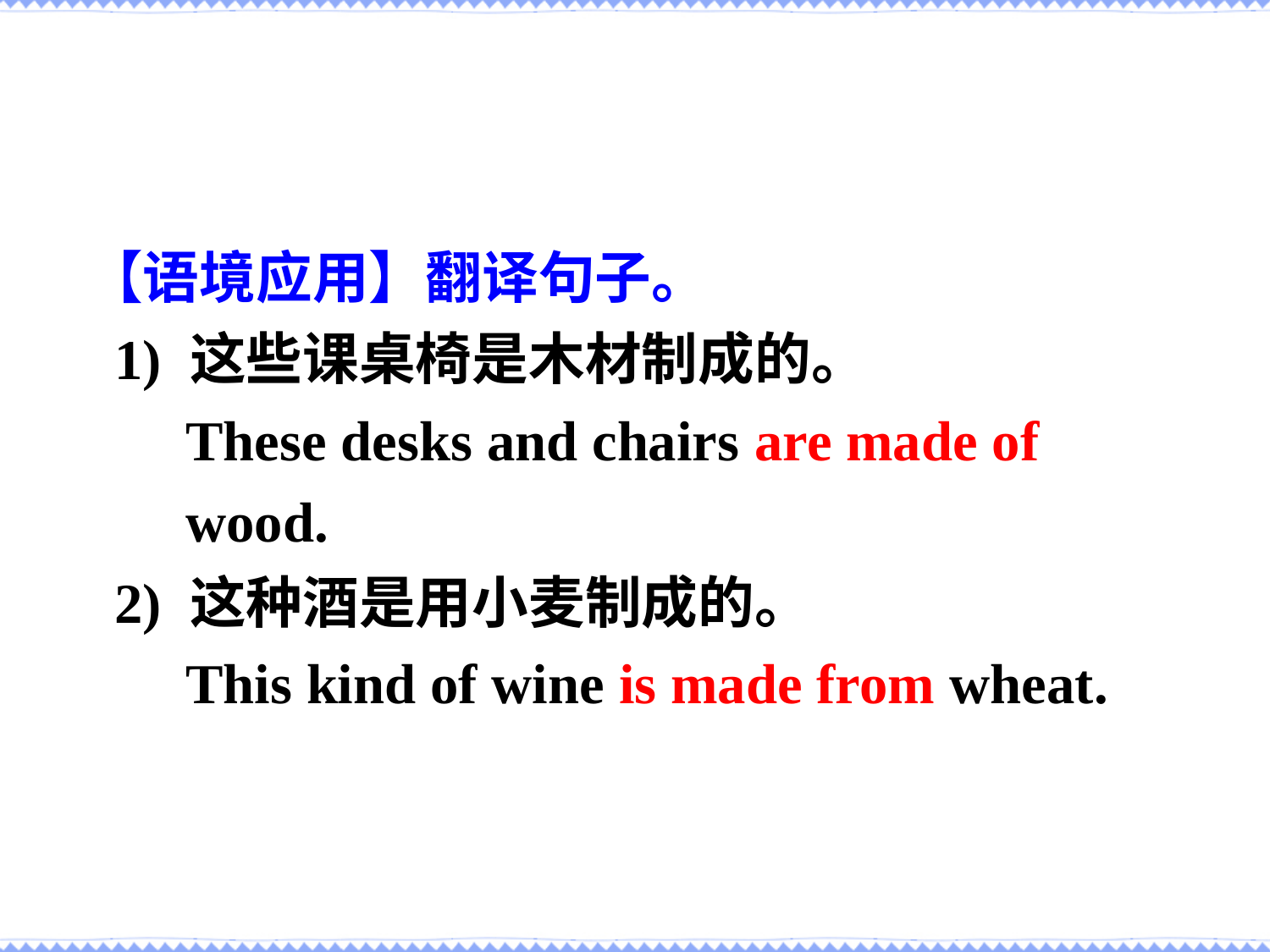

【语境应用】翻译句子。
  1) 这些课桌椅是木材制成的。
       These desks and chairs are made of
       wood.
  2) 这种酒是用小麦制成的。
       This kind of wine is made from wheat.